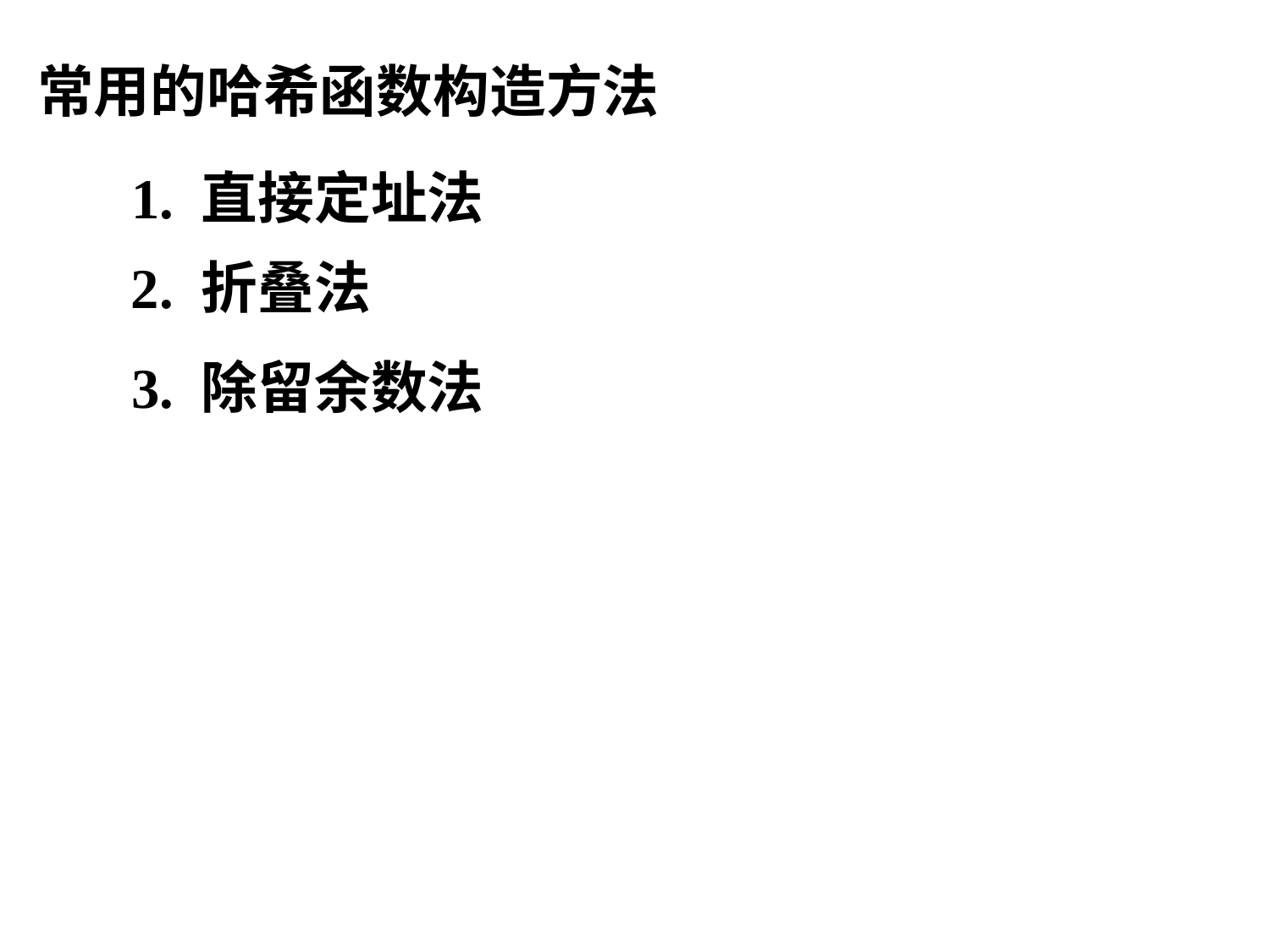

常用的哈希函数构造方法
1. 直接定址法
2. 折叠法
3. 除留余数法